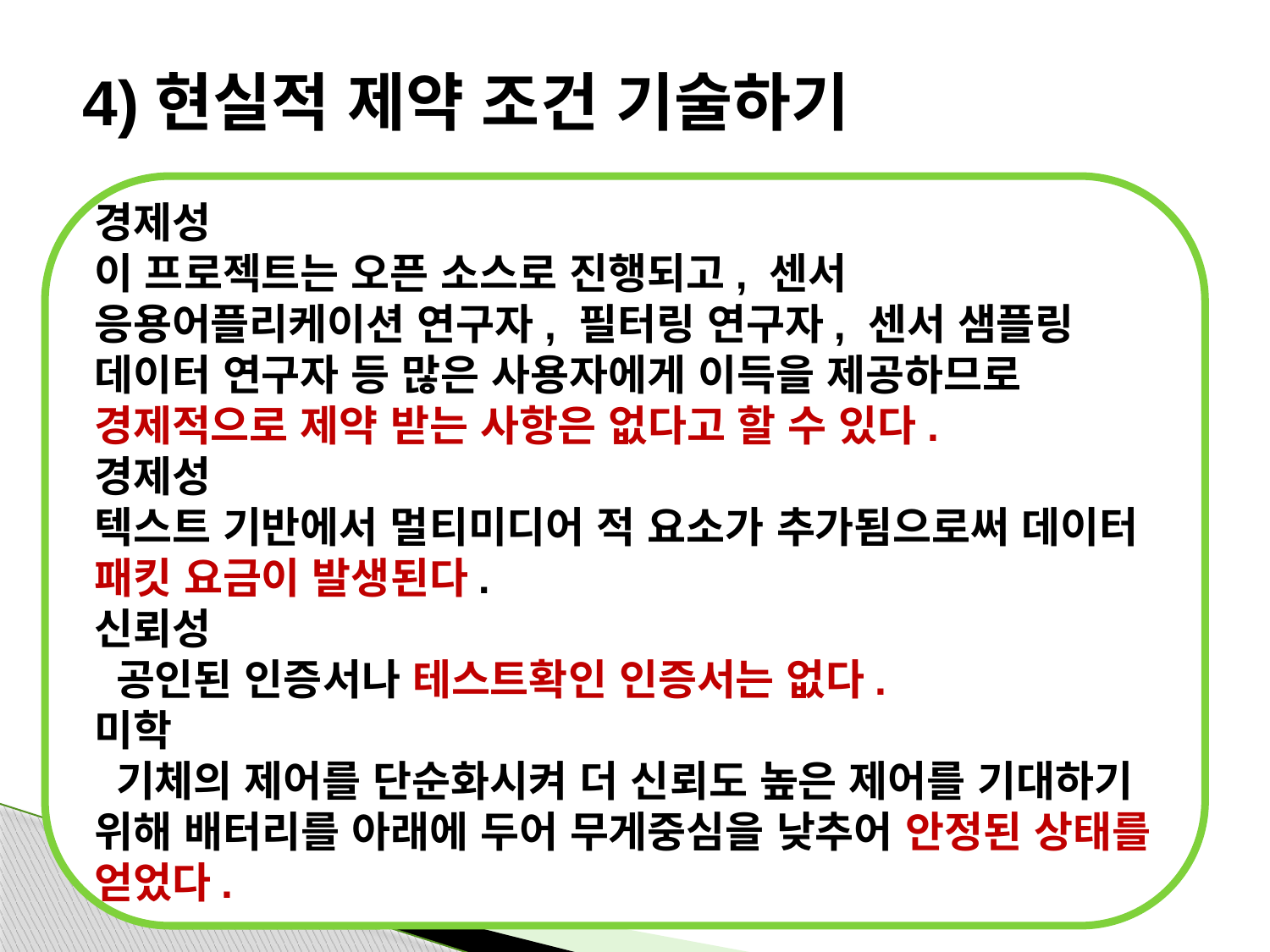

#
4)현실적 제약 조건 기술하기

경제성
이 프로젝트는 오픈 소스로 진행되고, 센서 응용어플리케이션 연구자, 필터링 연구자, 센서 샘플링 데이터 연구자 등 많은 사용자에게 이득을 제공하므로 경제적으로 제약 받는 사항은 없다고 할 수 있다.
경제성
텍스트 기반에서 멀티미디어 적 요소가 추가됨으로써 데이터 패킷 요금이 발생된다.
신뢰성
 공인된 인증서나 테스트확인 인증서는 없다.
미학
 기체의 제어를 단순화시켜 더 신뢰도 높은 제어를 기대하기 위해 배터리를 아래에 두어 무게중심을 낮추어 안정된 상태를 얻었다.